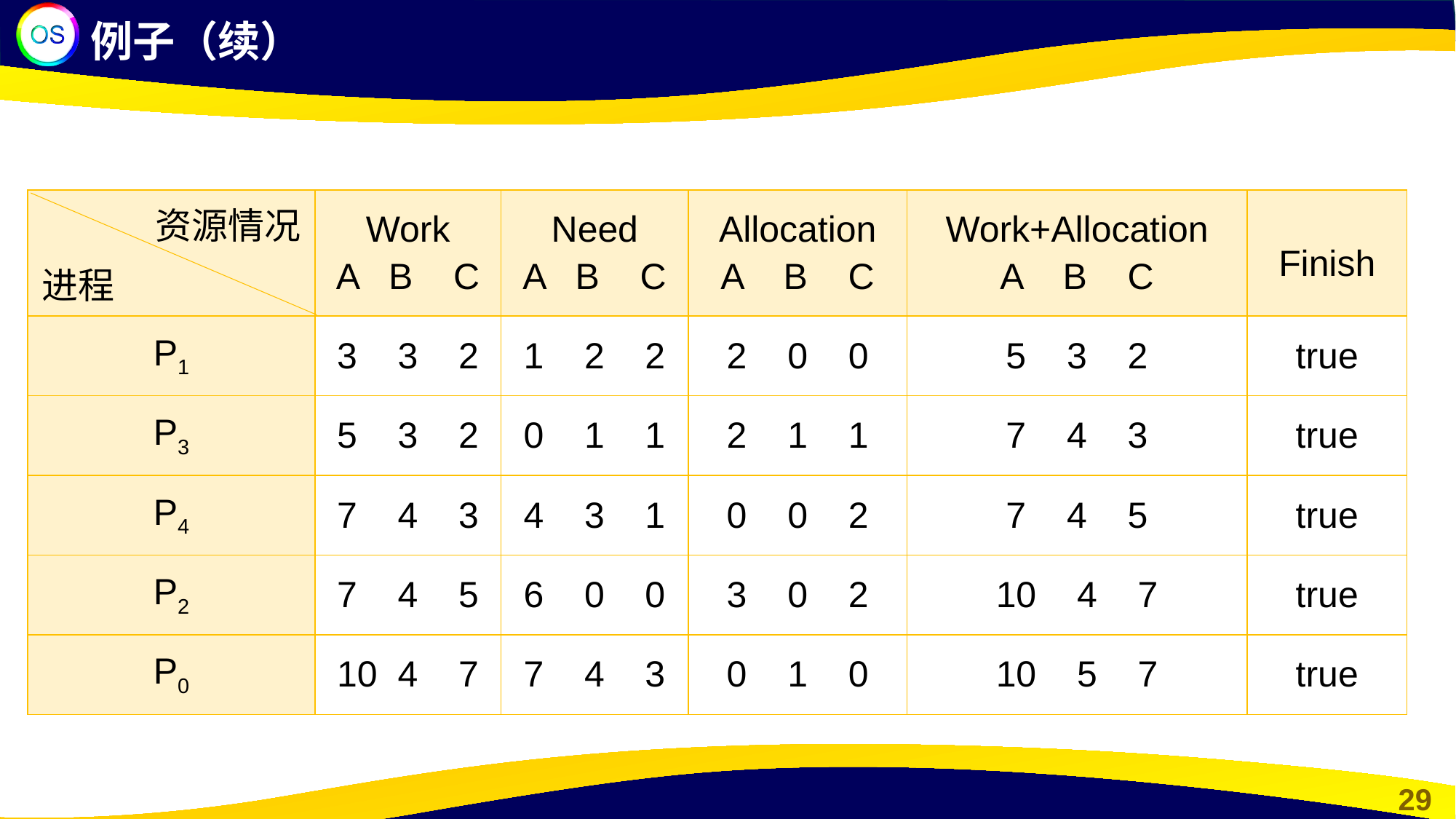

例子（续）
| 资源情况 进程 | Work A B C | Need A B C | Allocation A B C | Work+Allocation A B C | Finish |
| --- | --- | --- | --- | --- | --- |
| P1 | 3 3 2 | 1 2 2 | 2 0 0 | 5 3 2 | true |
| P3 | 5 3 2 | 0 1 1 | 2 1 1 | 7 4 3 | true |
| P4 | 7 4 3 | 4 3 1 | 0 0 2 | 7 4 5 | true |
| P2 | 7 4 5 | 6 0 0 | 3 0 2 | 10 4 7 | true |
| P0 | 10 4 7 | 7 4 3 | 0 1 0 | 10 5 7 | true |